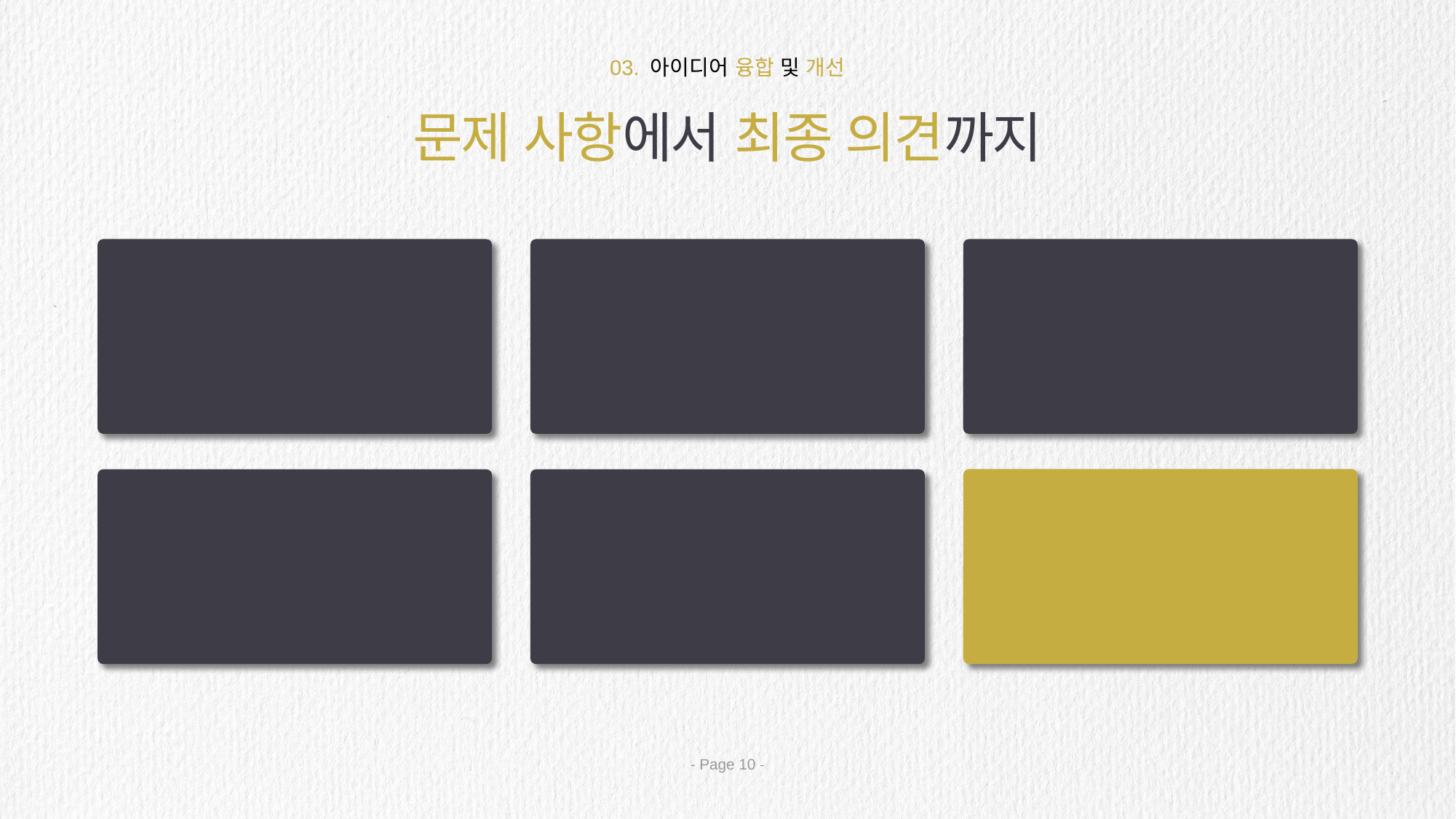

03. 아이디어 융합 및 개선
문제 사항에서 최종 의견까지

문제사항
해결 과정
해결 과정
단순히 ‘흡연구역에 대한 관리 미흡’이라는
말로 표현하기에는 부족함이 있다.
흡연구역에 어떤 관리가 미흡한 것인가?
흡연자들이 흡연구역의 위치를 모른다
01
02

최종의견
해결 과정
문제 해결
흡연구역에 대한 위치 정보 부족
시조차 흡연구역 대한 정확한 정보가 없다
흡연구역에 대한 관리 미흡
-> 흡연구역에 대한 위치 정보 부족
03